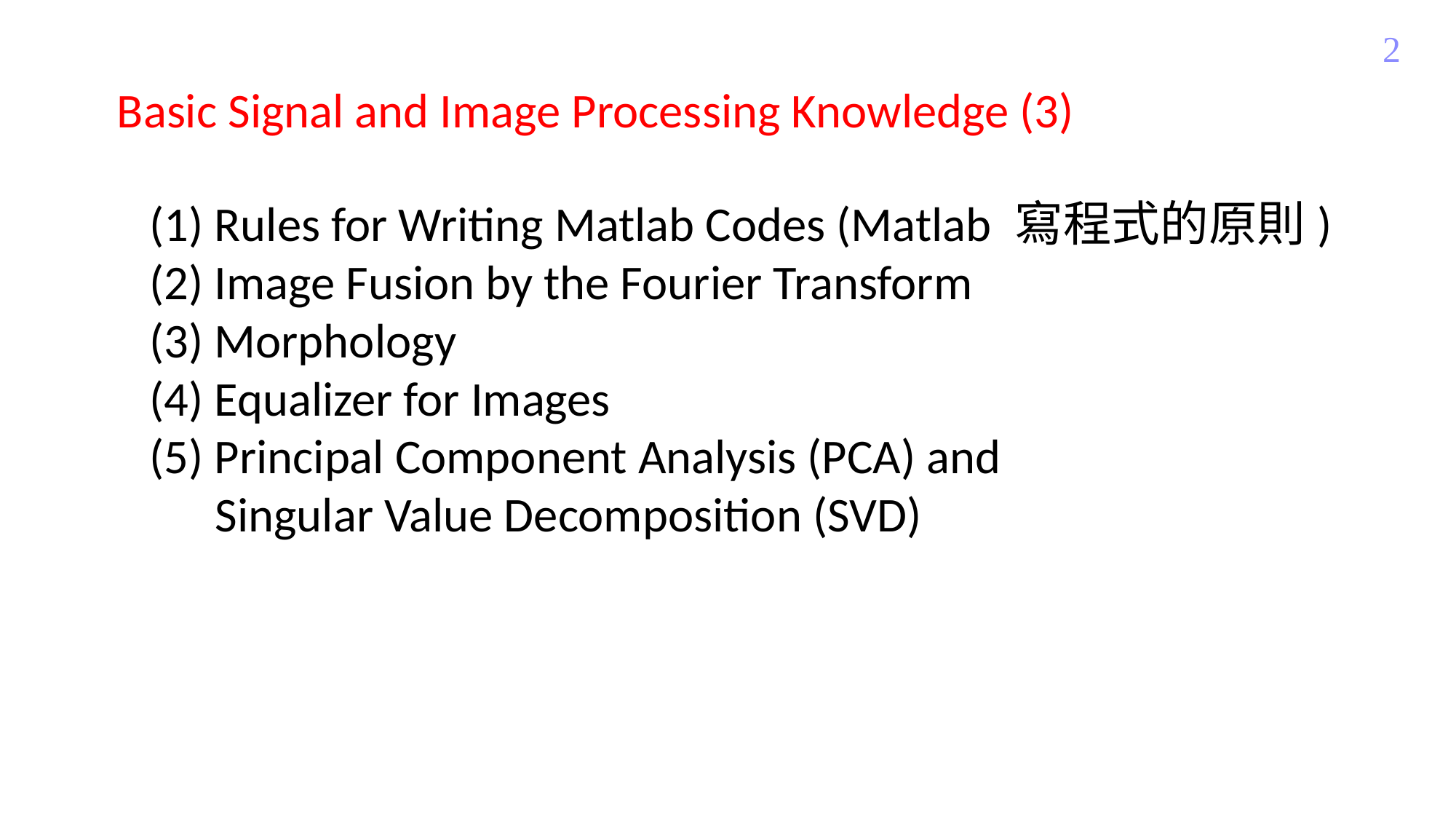

2
Basic Signal and Image Processing Knowledge (3)
(1) Rules for Writing Matlab Codes (Matlab 寫程式的原則)
(2) Image Fusion by the Fourier Transform
(3) Morphology
(4) Equalizer for Images
(5) Principal Component Analysis (PCA) and
      Singular Value Decomposition (SVD)